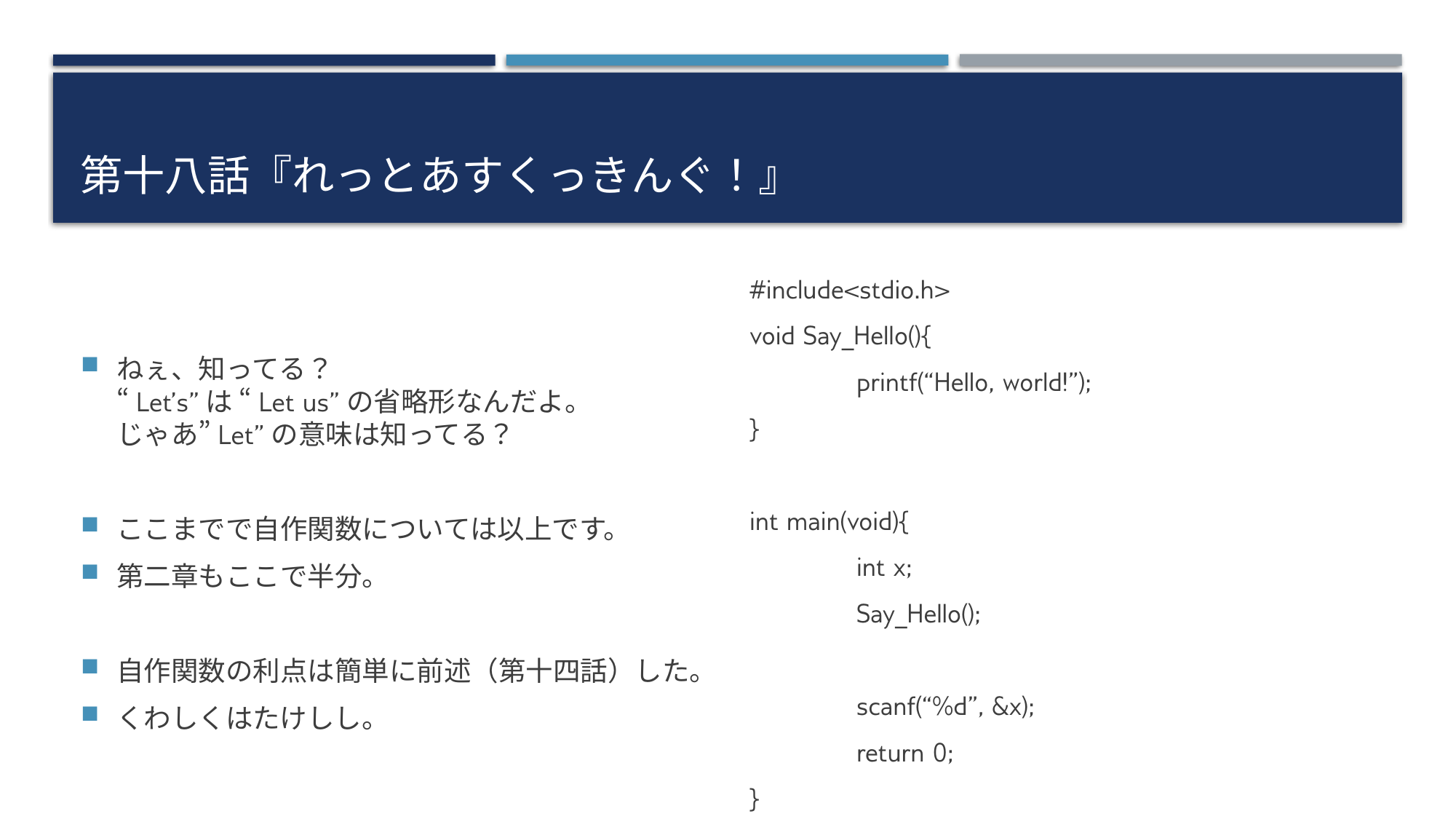

# 第十八話『れっとあすくっきんぐ！』
ねぇ、知ってる？
“Let’s”は “Let us”の省略形なんだよ。
じゃあ”Let”の意味は知ってる？

ここまでで自作関数については以上です。
第二章もここで半分。

自作関数の利点は簡単に前述（第十四話）した。
くわしくはたけしし。
#include<stdio.h>
void Say_Hello(){
	printf(“Hello, world!”);
}

int main(void){
	int x;
	Say_Hello();

	scanf(“%d”, &x);
	return 0;
}